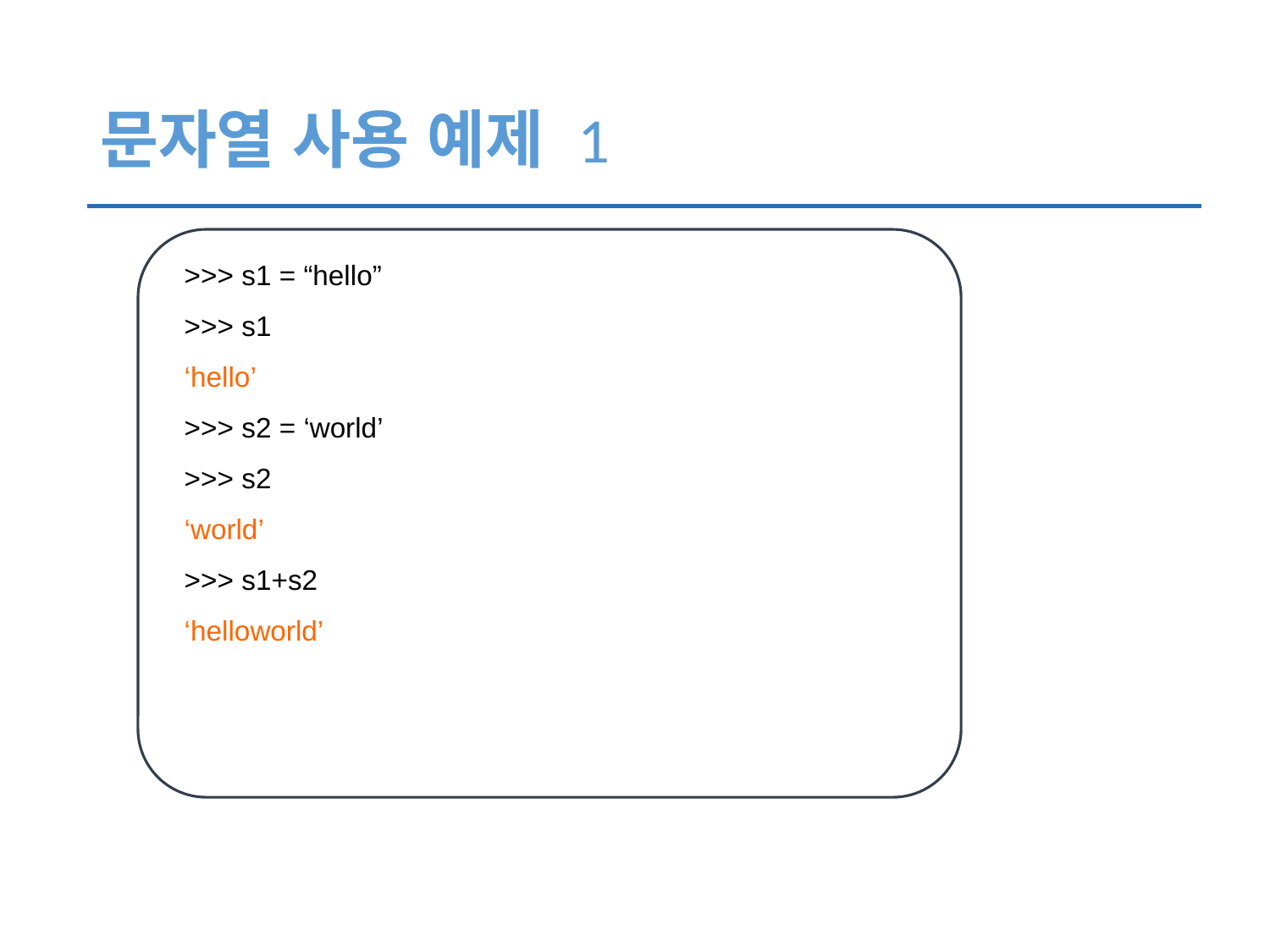

# 문자열 사용 예제 1

>>> s1 = “hello”
>>> s1
‘hello’
>>> s2 = ‘world’
>>> s2
‘world’
>>> s1+s2
‘helloworld’